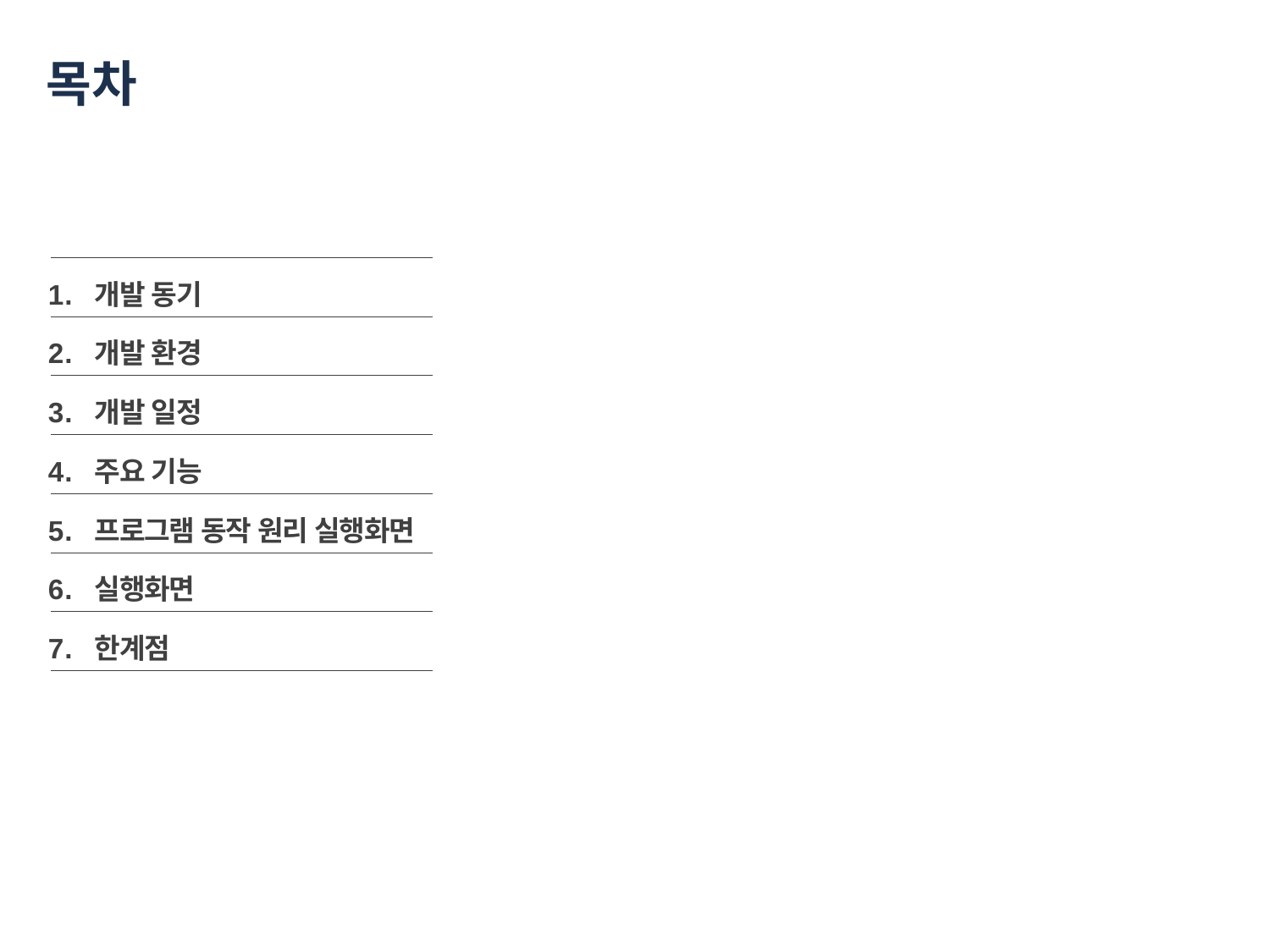

# 목차
개발 동기
개발 환경
개발 일정
주요 기능
프로그램 동작 원리 실행화면
실행화면
한계점